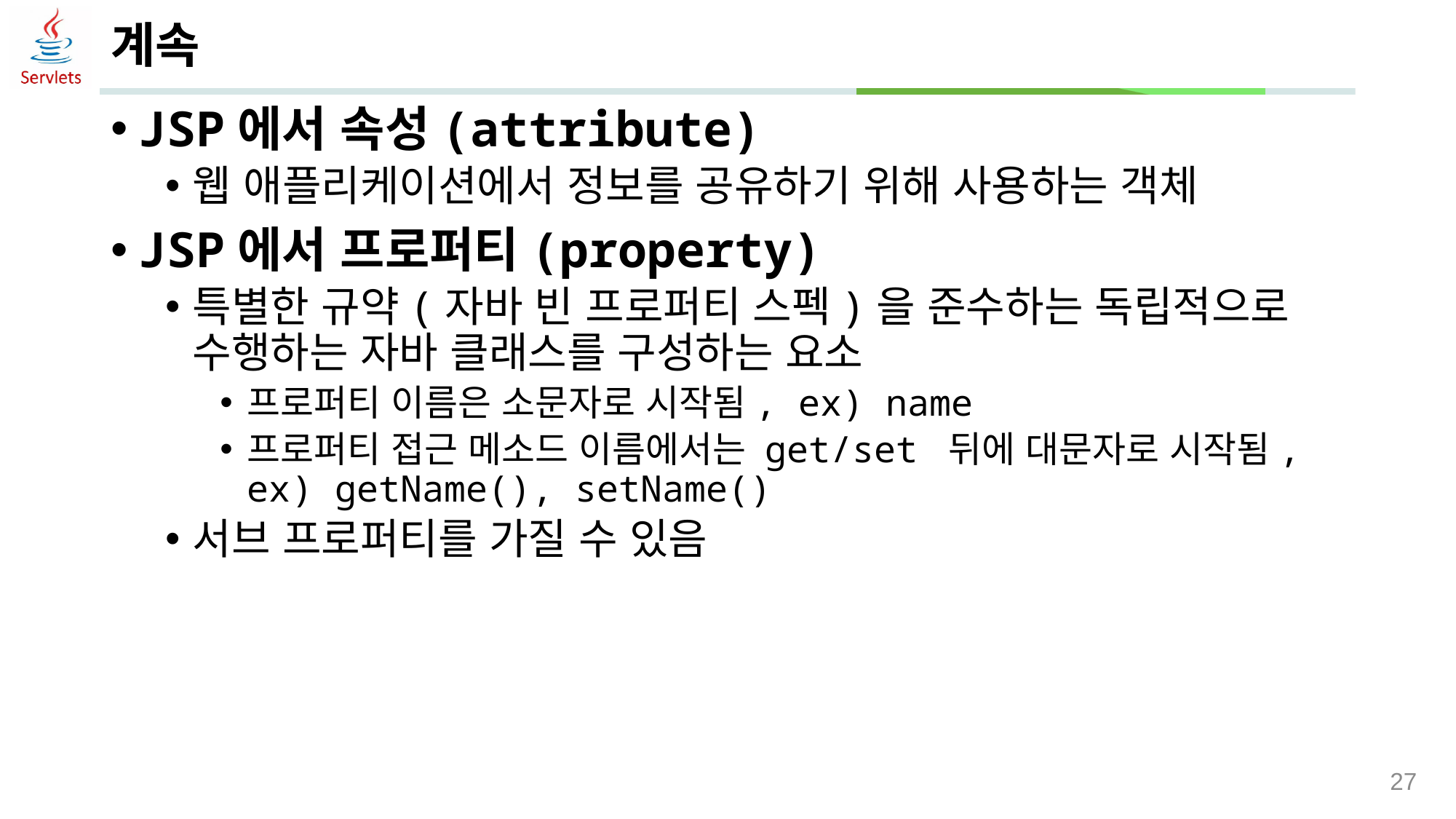

# 계속
JSP에서 속성(attribute)
웹 애플리케이션에서 정보를 공유하기 위해 사용하는 객체
JSP에서 프로퍼티(property)
특별한 규약(자바 빈 프로퍼티 스펙)을 준수하는 독립적으로 수행하는 자바 클래스를 구성하는 요소
프로퍼티 이름은 소문자로 시작됨, ex) name
프로퍼티 접근 메소드 이름에서는 get/set 뒤에 대문자로 시작됨, ex) getName(), setName()
서브 프로퍼티를 가질 수 있음
27